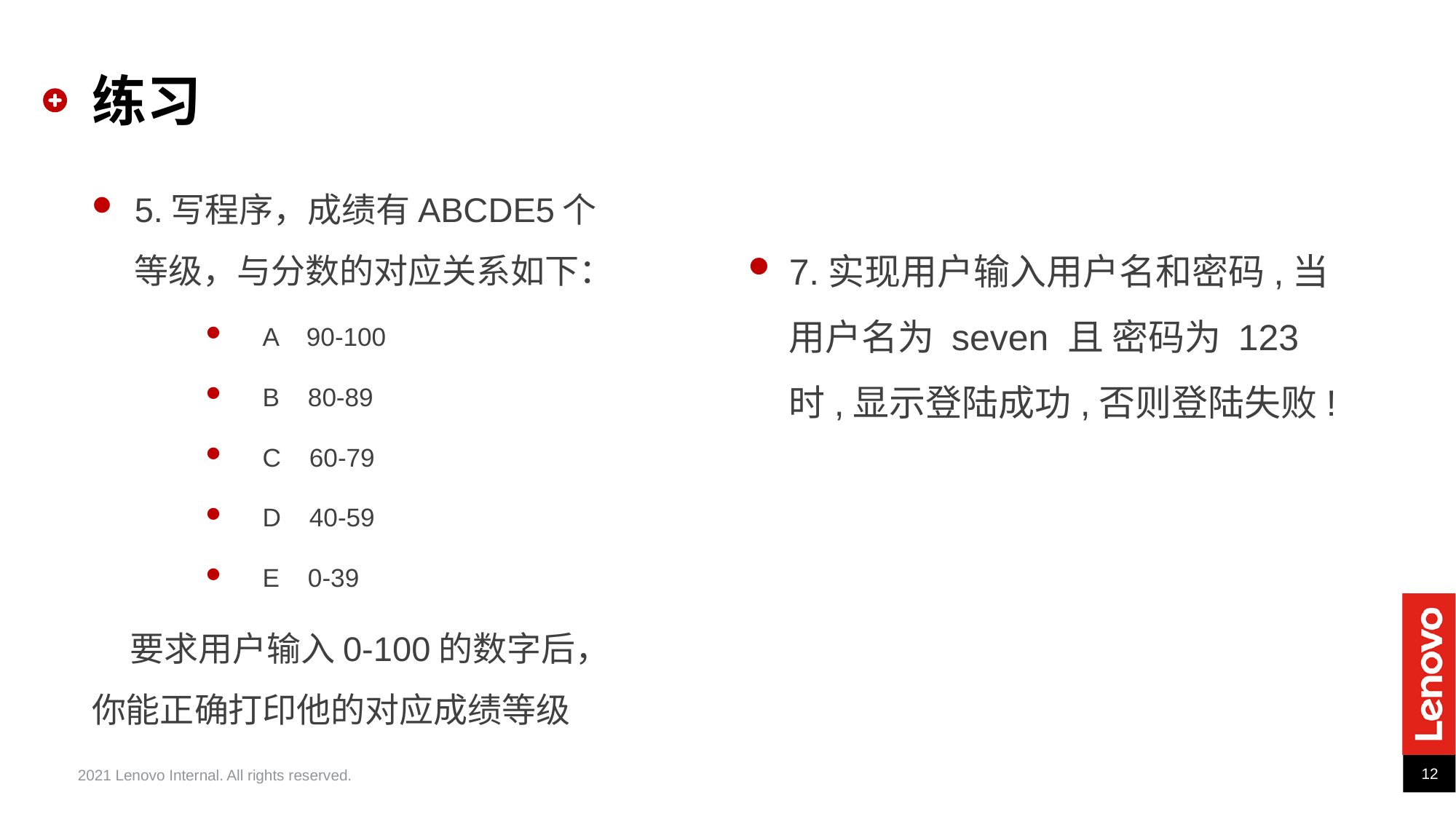

# 练习
5.写程序，成绩有ABCDE5个等级，与分数的对应关系如下：
    A    90-100
    B    80-89
    C    60-79
    D    40-59
    E    0-39
    要求用户输入0-100的数字后，你能正确打印他的对应成绩等级

7.实现用户输入用户名和密码,当用户名为 seven 且 密码为 123 时,显示登陆成功,否则登陆失败!